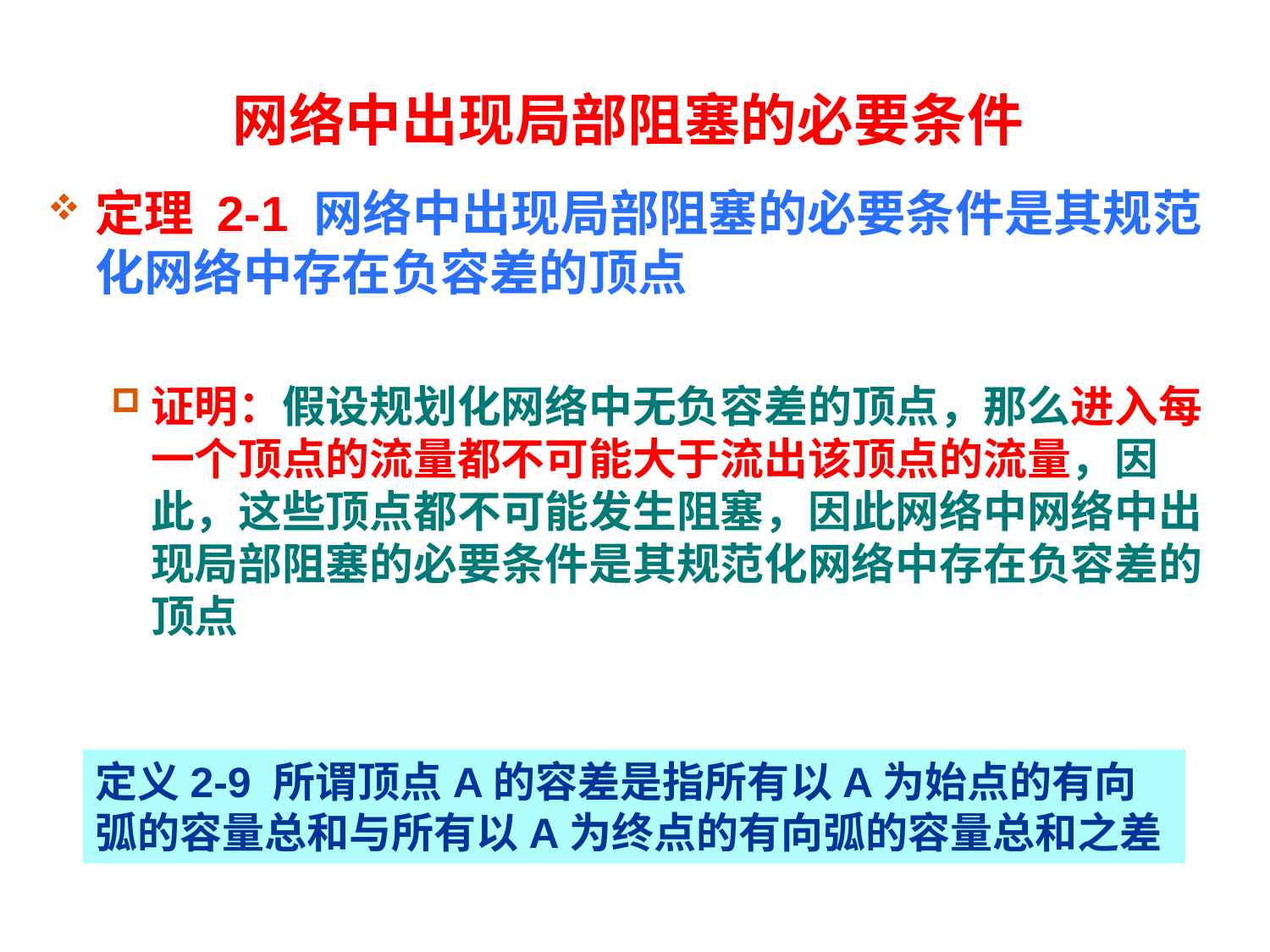

# 网络中出现局部阻塞的必要条件
定理 2-1 网络中出现局部阻塞的必要条件是其规范化网络中存在负容差的顶点

证明：假设规划化网络中无负容差的顶点，那么进入每一个顶点的流量都不可能大于流出该顶点的流量，因此，这些顶点都不可能发生阻塞，因此网络中网络中出现局部阻塞的必要条件是其规范化网络中存在负容差的顶点

定义2-9 所谓顶点A的容差是指所有以A为始点的有向弧的容量总和与所有以A为终点的有向弧的容量总和之差